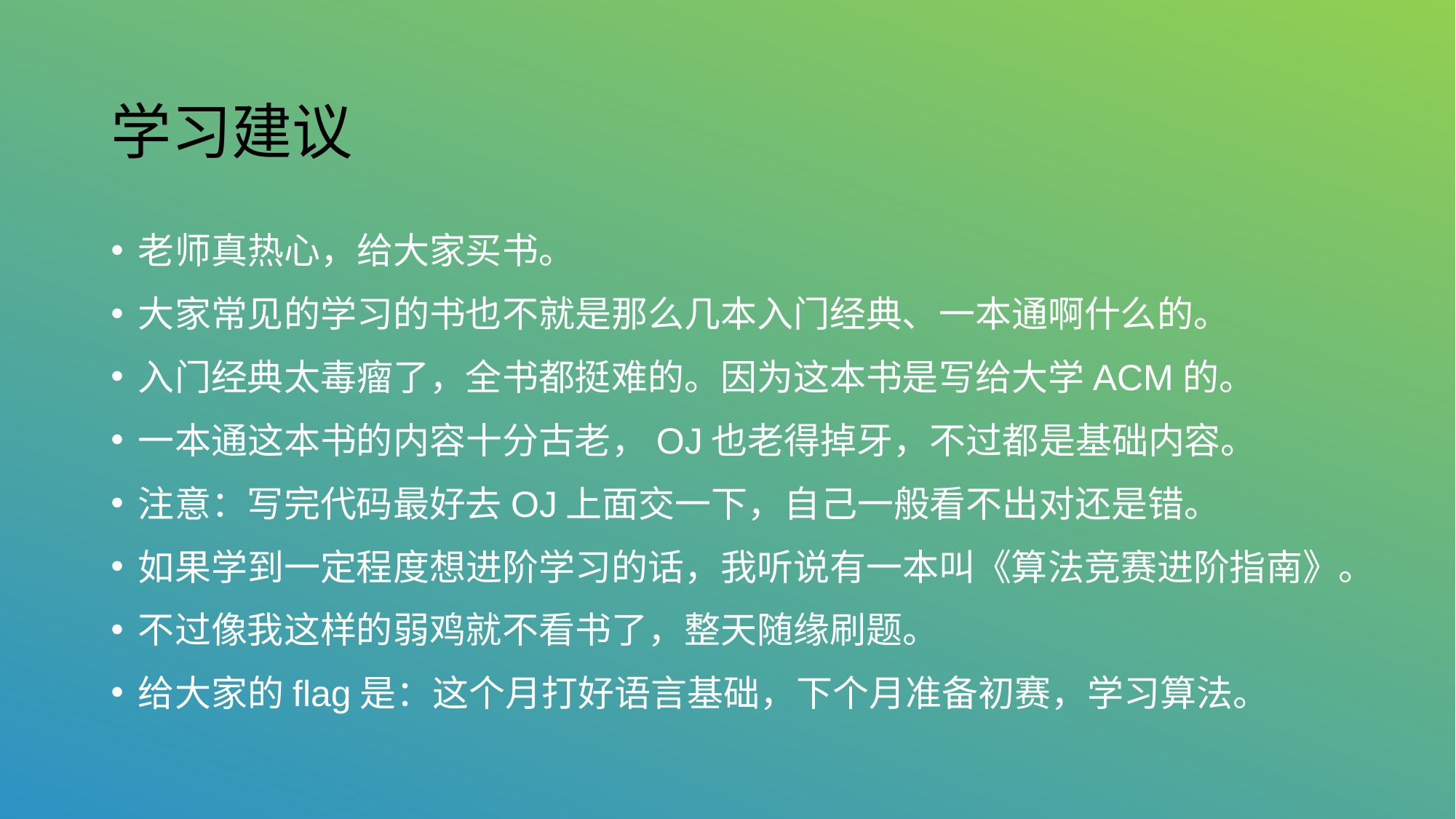

# 学习建议
老师真热心，给大家买书。
大家常见的学习的书也不就是那么几本入门经典、一本通啊什么的。
入门经典太毒瘤了，全书都挺难的。因为这本书是写给大学ACM的。
一本通这本书的内容十分古老，OJ也老得掉牙，不过都是基础内容。
注意：写完代码最好去OJ上面交一下，自己一般看不出对还是错。
如果学到一定程度想进阶学习的话，我听说有一本叫《算法竞赛进阶指南》。
不过像我这样的弱鸡就不看书了，整天随缘刷题。
给大家的flag是：这个月打好语言基础，下个月准备初赛，学习算法。